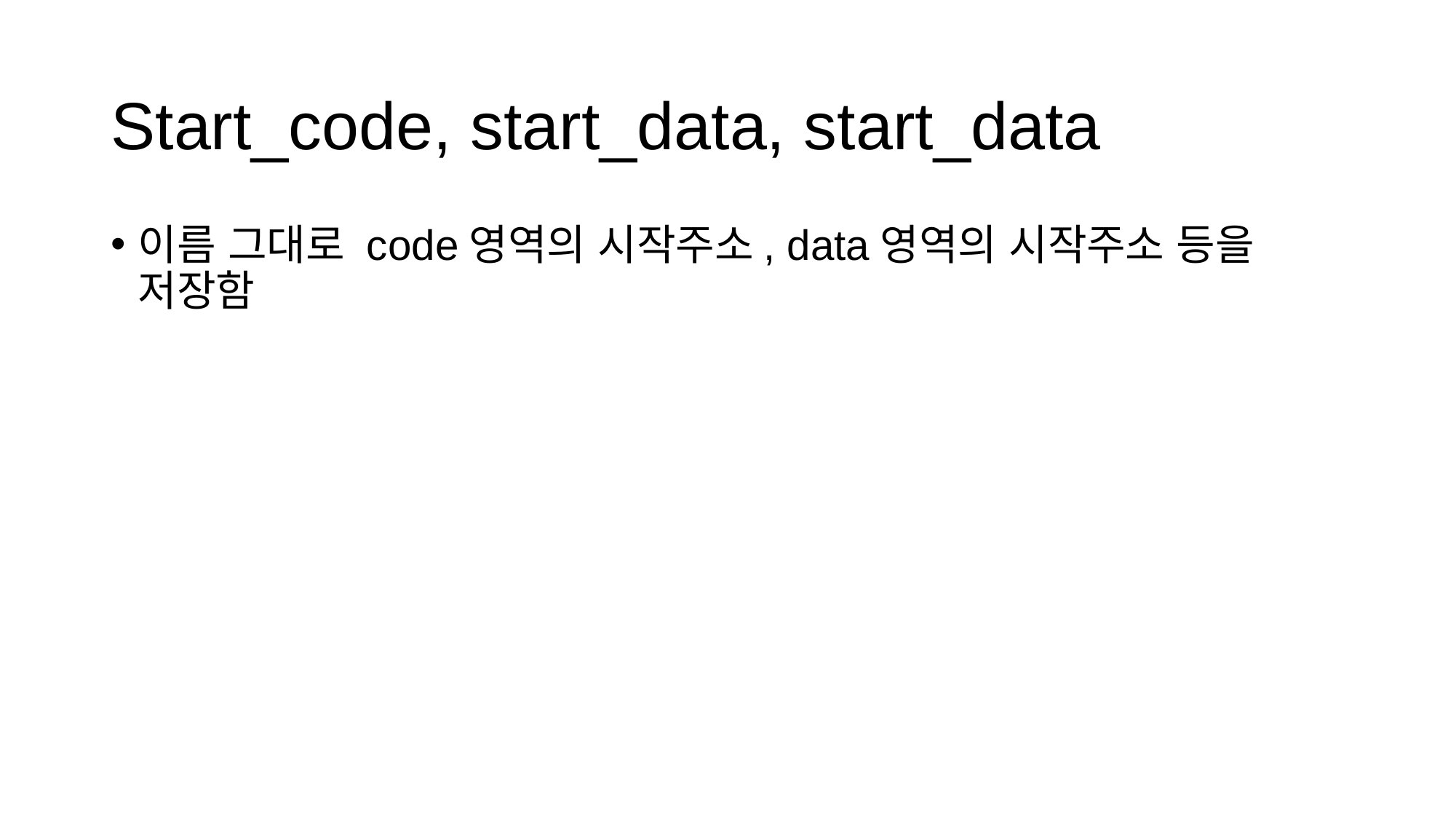

# Start_code, start_data, start_data
이름 그대로 code영역의 시작주소, data영역의 시작주소 등을 저장함